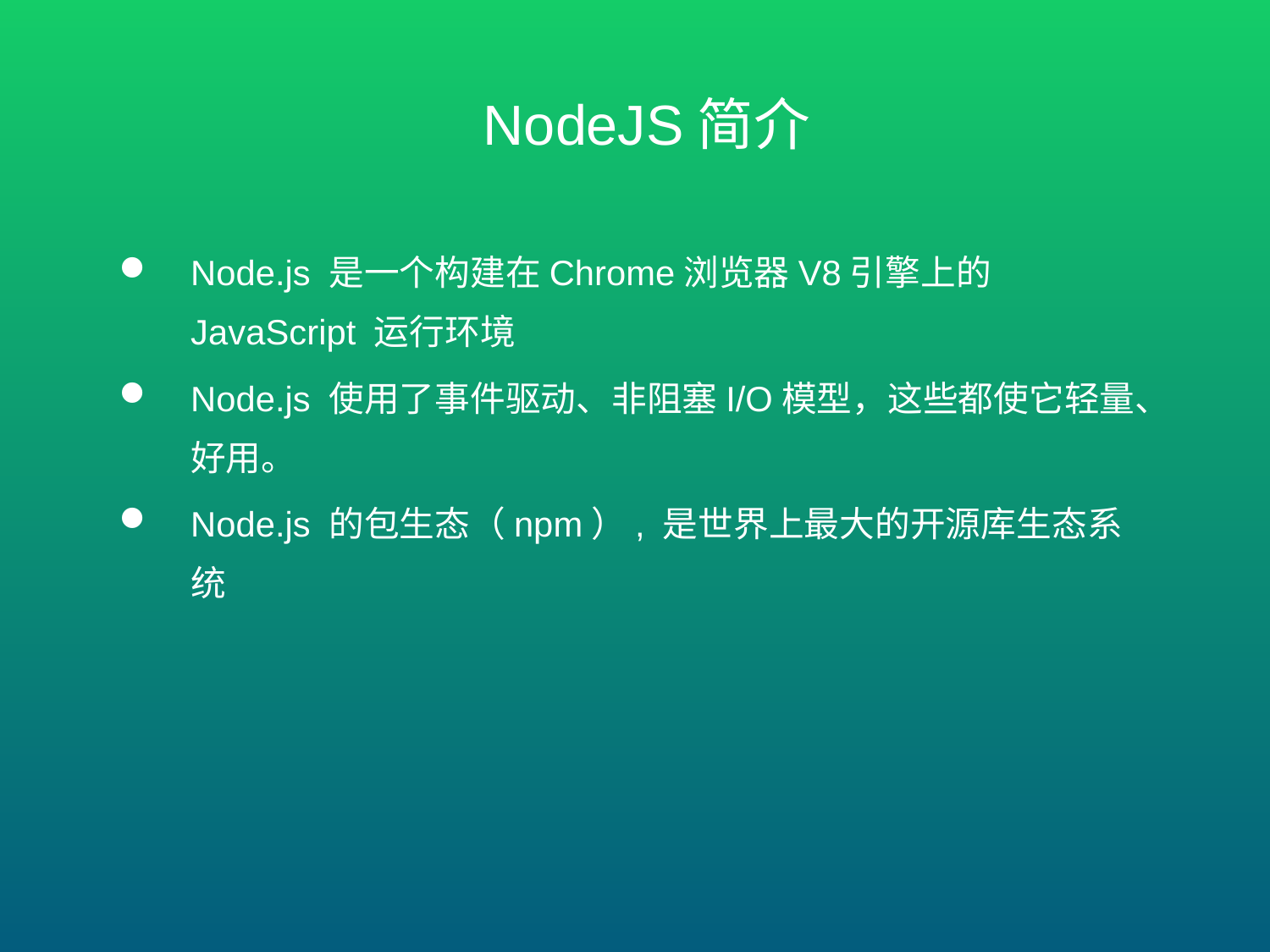

# NodeJS简介
Node.js 是一个构建在Chrome浏览器V8引擎上的JavaScript 运行环境
Node.js 使用了事件驱动、非阻塞I/O模型，这些都使它轻量、好用。
Node.js 的包生态（npm）, 是世界上最大的开源库生态系统